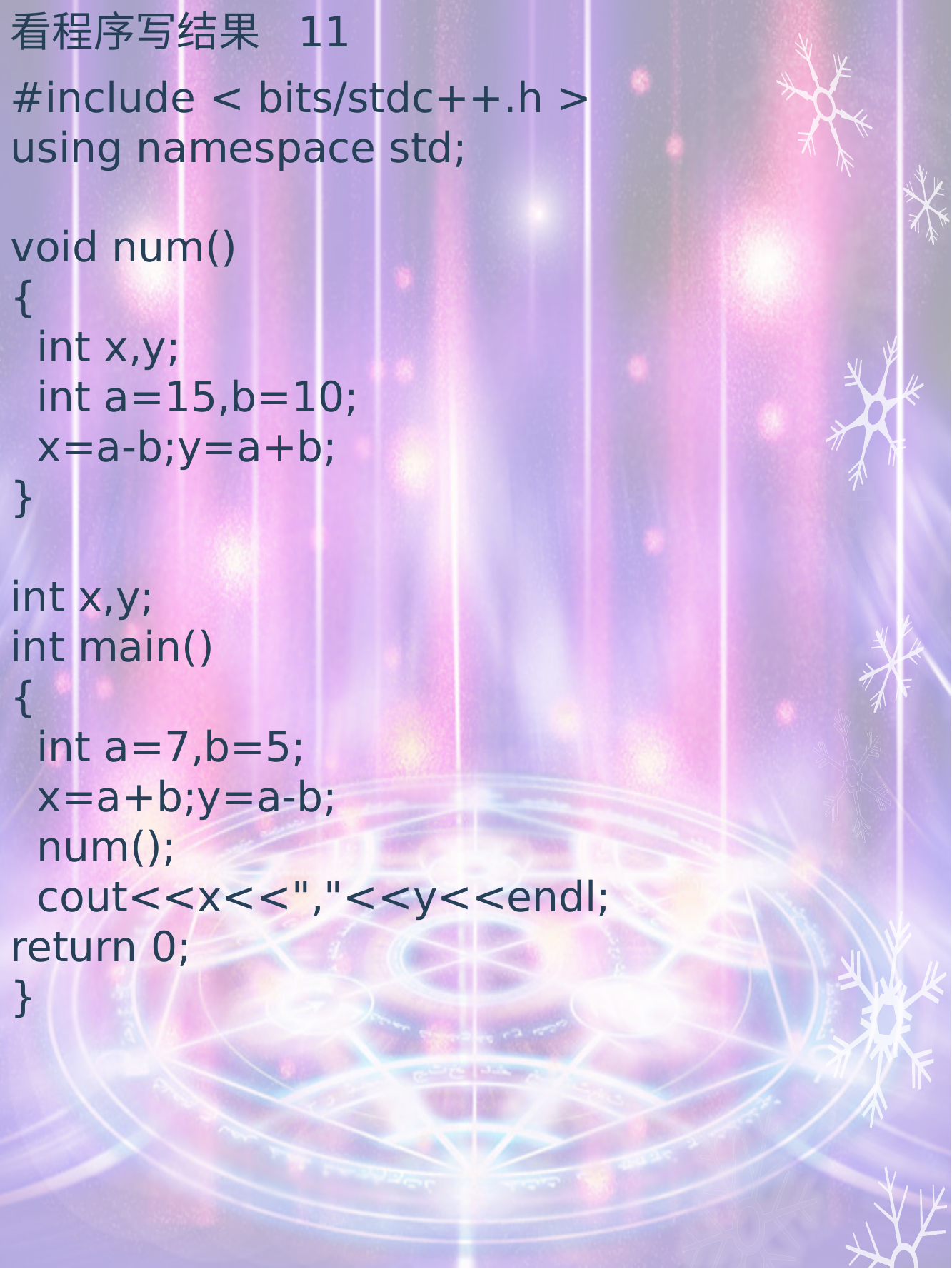

看程序写结果   11
#include < bits/stdc++.h >
using namespace std;

void num()
{
  int x,y;
  int a=15,b=10;
  x=a-b;y=a+b;
}

int x,y;
int main()
{
  int a=7,b=5;
  x=a+b;y=a-b;
  num();
  cout<<x<<","<<y<<endl;
return 0;
}